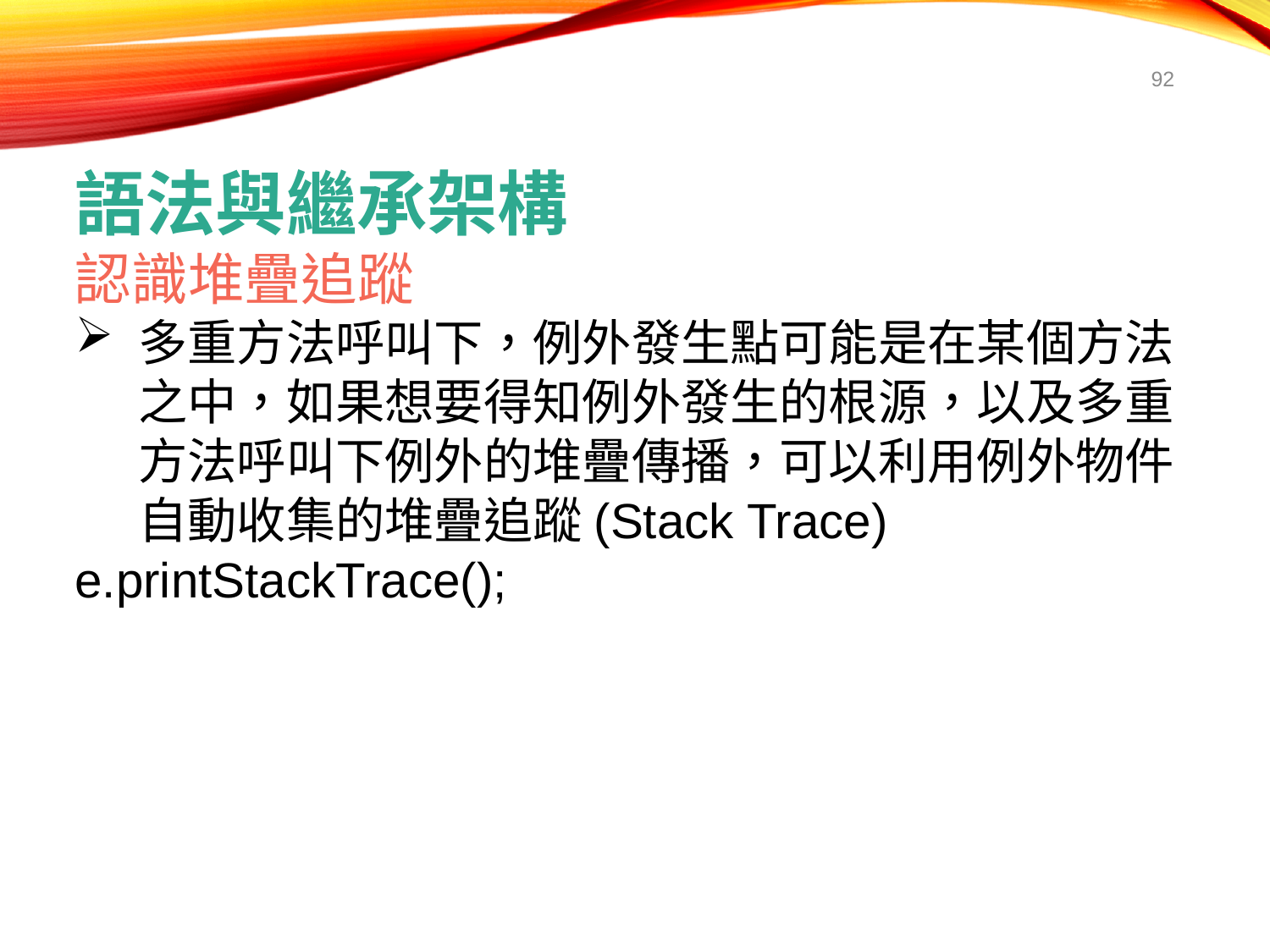

92
語法與繼承架構
認識堆疊追蹤
多重方法呼叫下，例外發生點可能是在某個方法之中，如果想要得知例外發生的根源，以及多重方法呼叫下例外的堆疊傳播，可以利用例外物件自動收集的堆疊追蹤(Stack Trace)
e.printStackTrace();